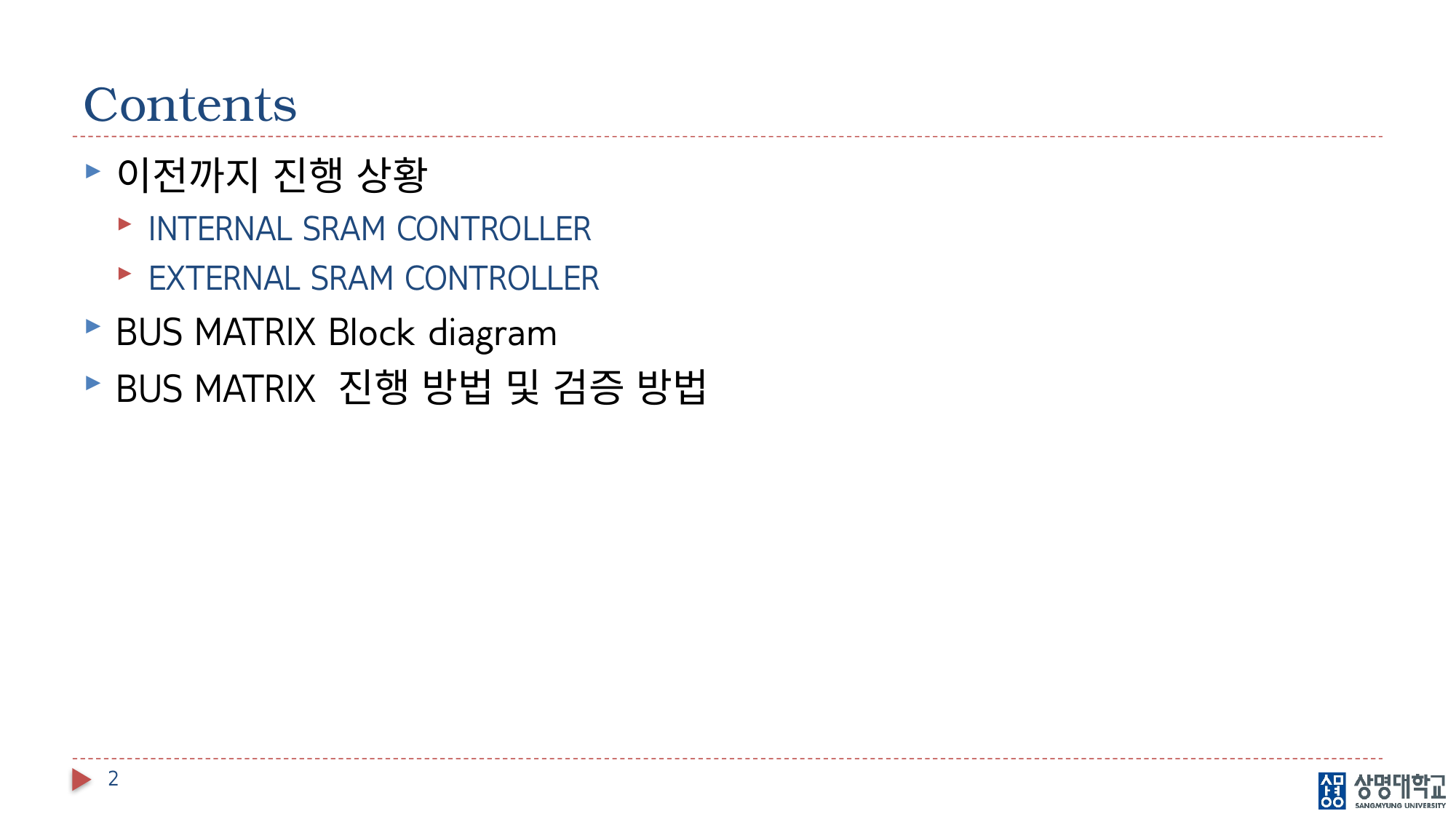

# Contents
이전까지 진행 상황
INTERNAL SRAM CONTROLLER
EXTERNAL SRAM CONTROLLER
BUS MATRIX Block diagram
BUS MATRIX 진행 방법 및 검증 방법

2